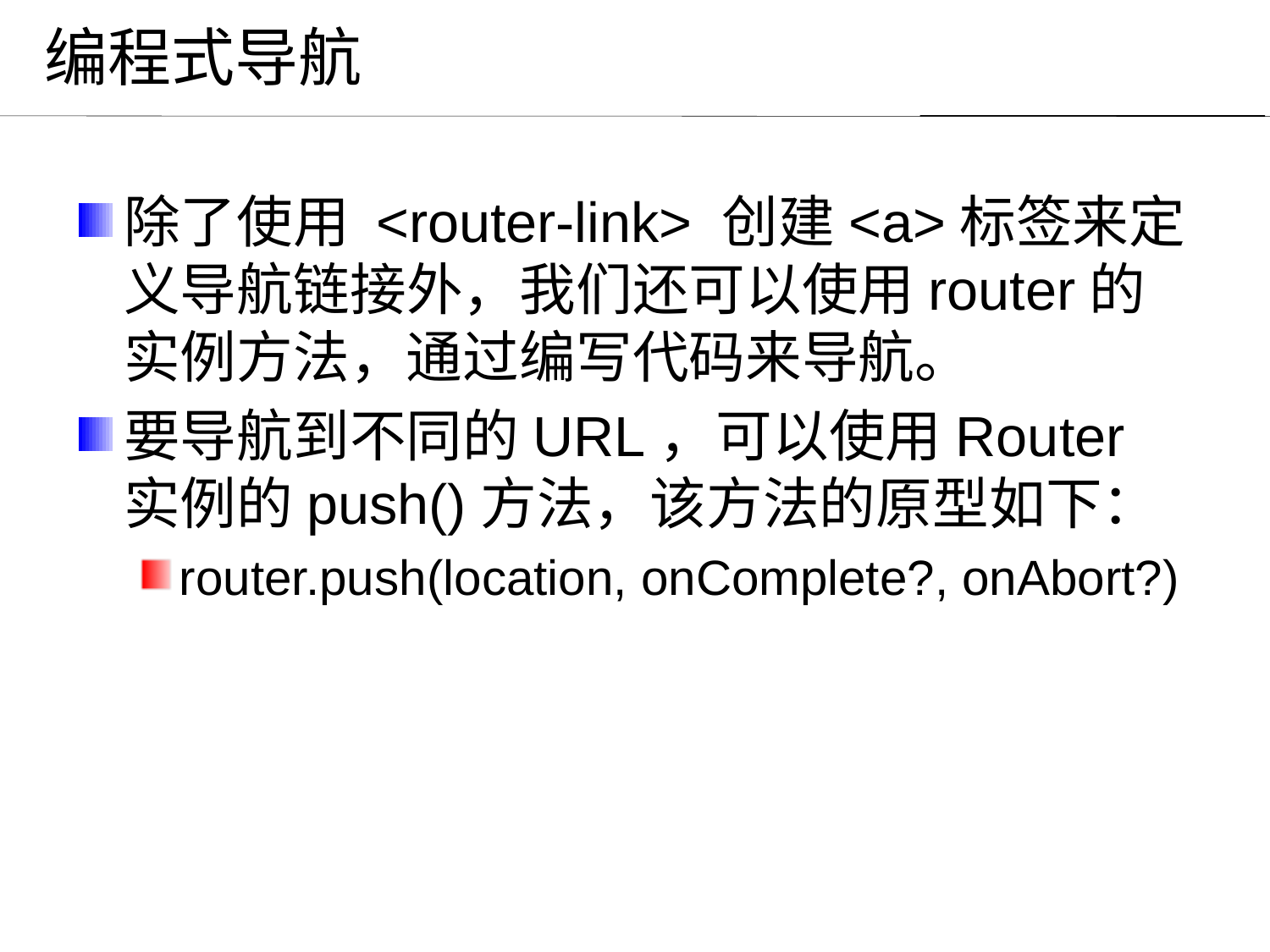

# 编程式导航
除了使用 <router-link> 创建<a>标签来定义导航链接外，我们还可以使用router的实例方法，通过编写代码来导航。
要导航到不同的URL，可以使用Router实例的push()方法，该方法的原型如下：
router.push(location, onComplete?, onAbort?)